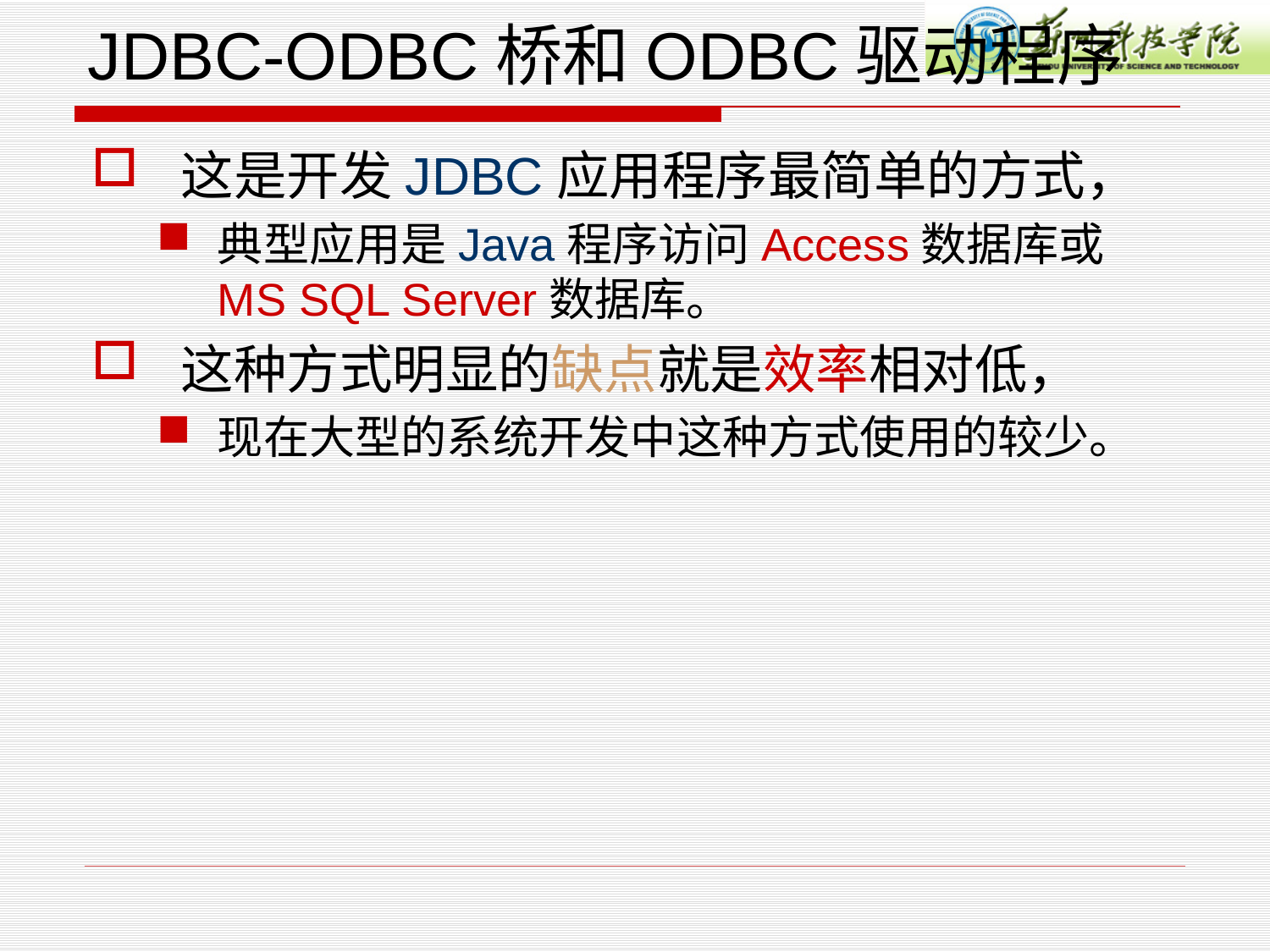

# JDBC-ODBC桥和ODBC驱动程序
 这是开发JDBC应用程序最简单的方式，
典型应用是Java程序访问Access数据库或MS SQL Server数据库。
 这种方式明显的缺点就是效率相对低，
现在大型的系统开发中这种方式使用的较少。